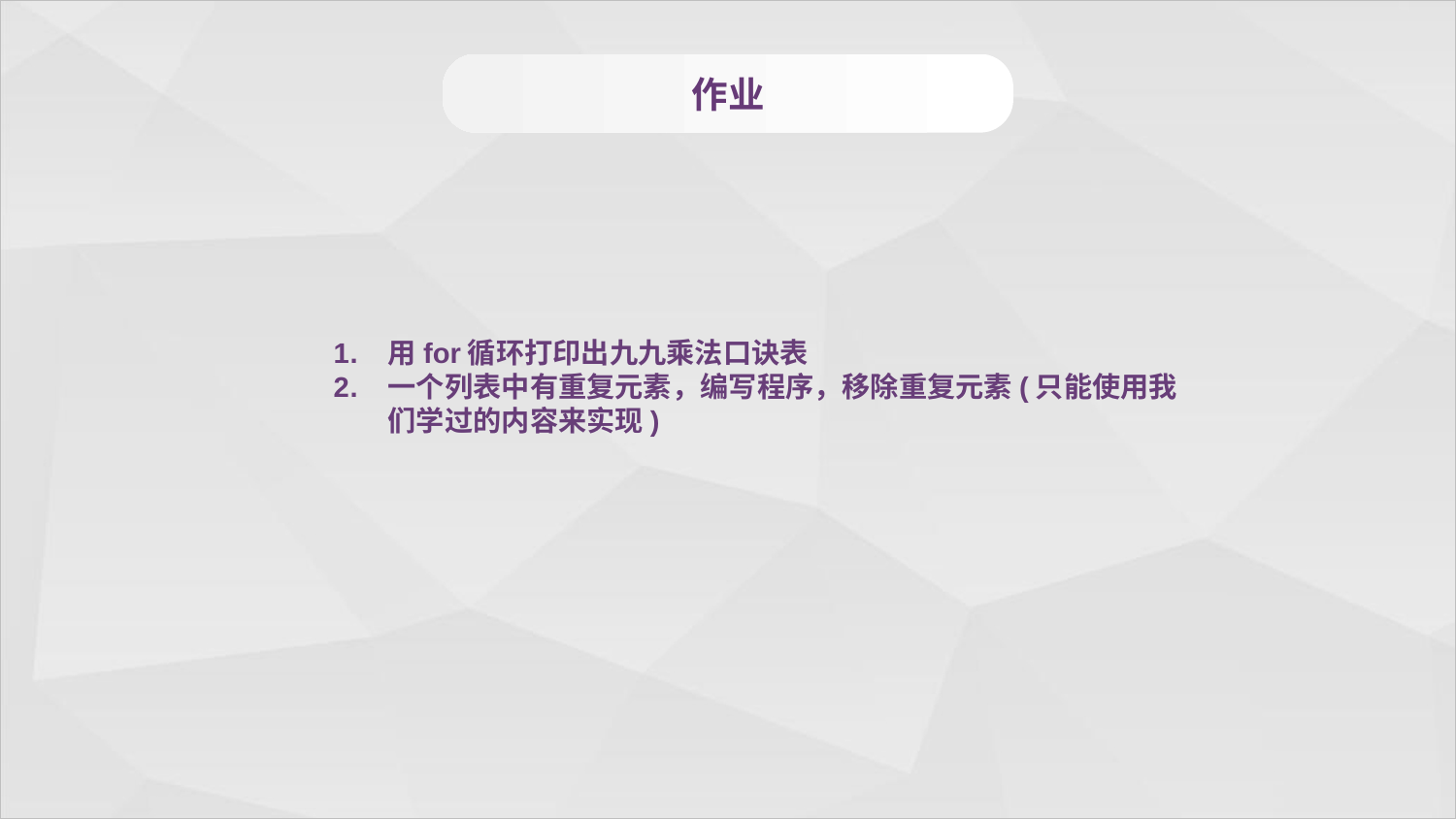

作业
用for循环打印出九九乘法口诀表
一个列表中有重复元素，编写程序，移除重复元素(只能使用我们学过的内容来实现)